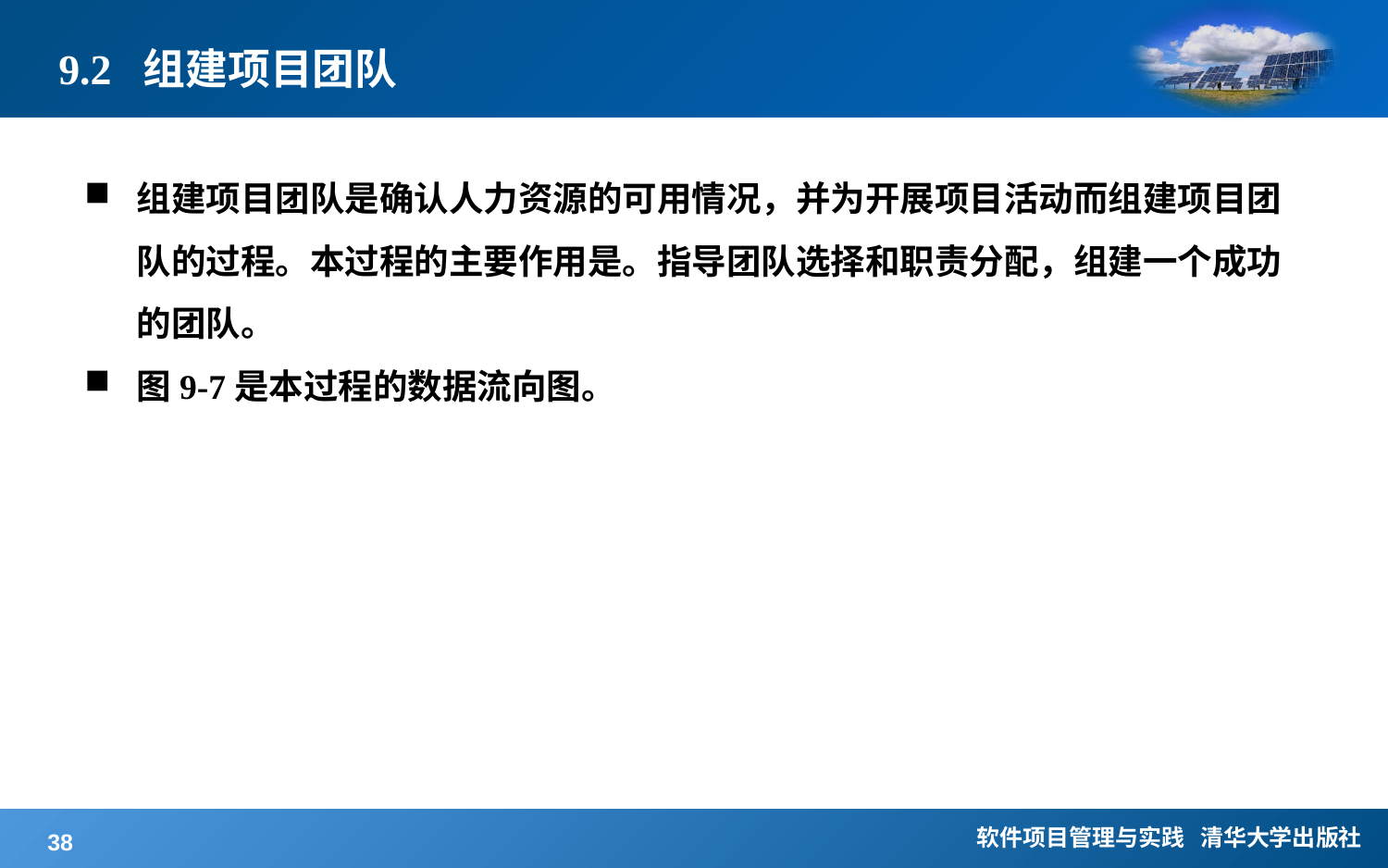

# 9.2  组建项目团队
组建项目团队是确认人力资源的可用情况，并为开展项目活动而组建项目团队的过程。本过程的主要作用是。指导团队选择和职责分配，组建一个成功的团队。
图9-7是本过程的数据流向图。